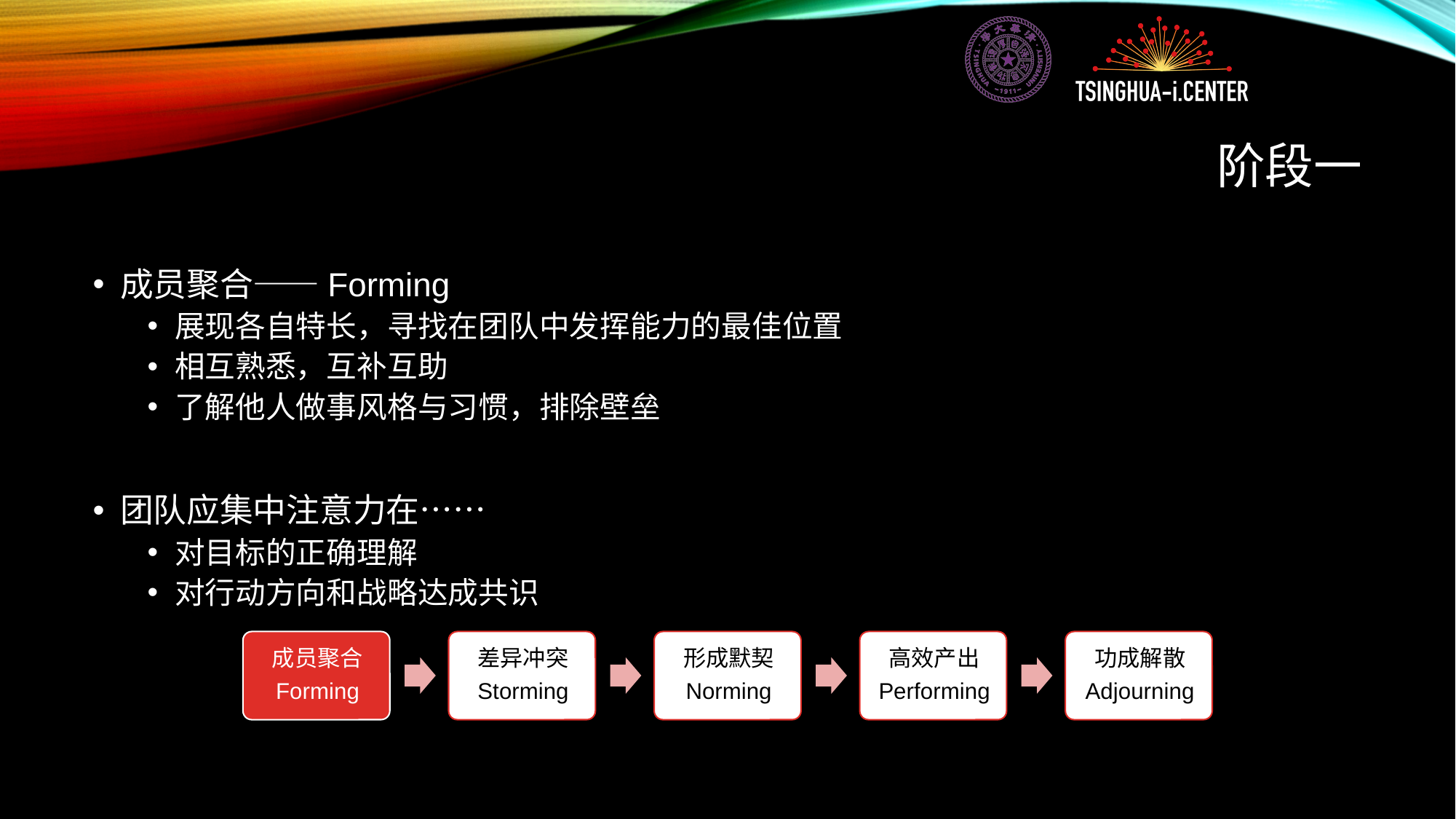

# 阶段一
成员聚合——Forming
展现各自特长，寻找在团队中发挥能力的最佳位置
相互熟悉，互补互助
了解他人做事风格与习惯，排除壁垒

团队应集中注意力在……
对目标的正确理解
对行动方向和战略达成共识
成员聚合
Forming

差异冲突
Storming

形成默契
Norming

高效产出
Performing

功成解散
Adjourning